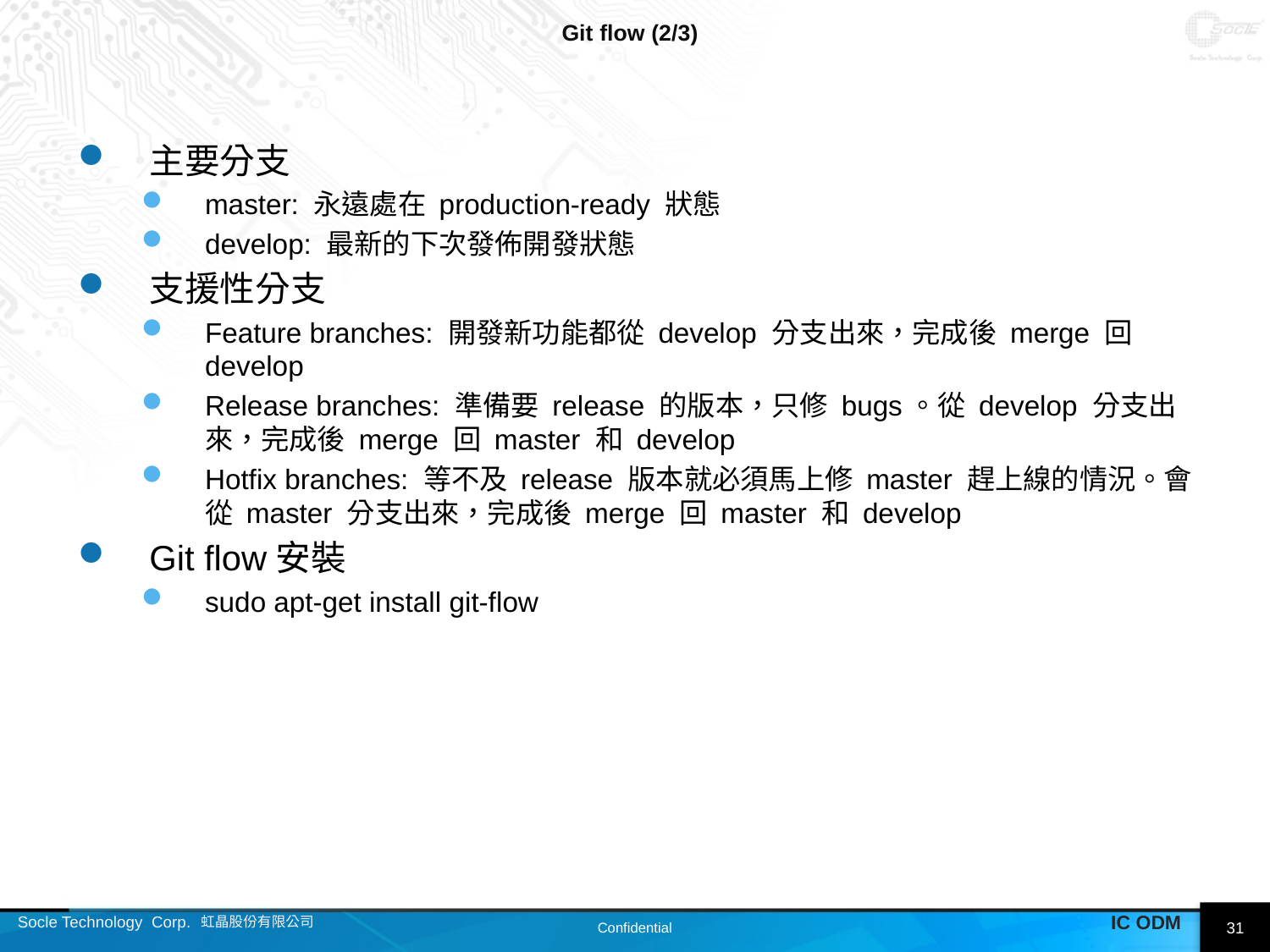

# Git flow (2/3)
主要分支
master: 永遠處在 production-ready 狀態
develop: 最新的下次發佈開發狀態
支援性分支
Feature branches: 開發新功能都從 develop 分支出來，完成後 merge 回 develop
Release branches: 準備要 release 的版本，只修 bugs。從 develop 分支出來，完成後 merge 回 master 和 develop
Hotfix branches: 等不及 release 版本就必須馬上修 master 趕上線的情況。會從 master 分支出來，完成後 merge 回 master 和 develop
Git flow安裝
sudo apt-get install git-flow